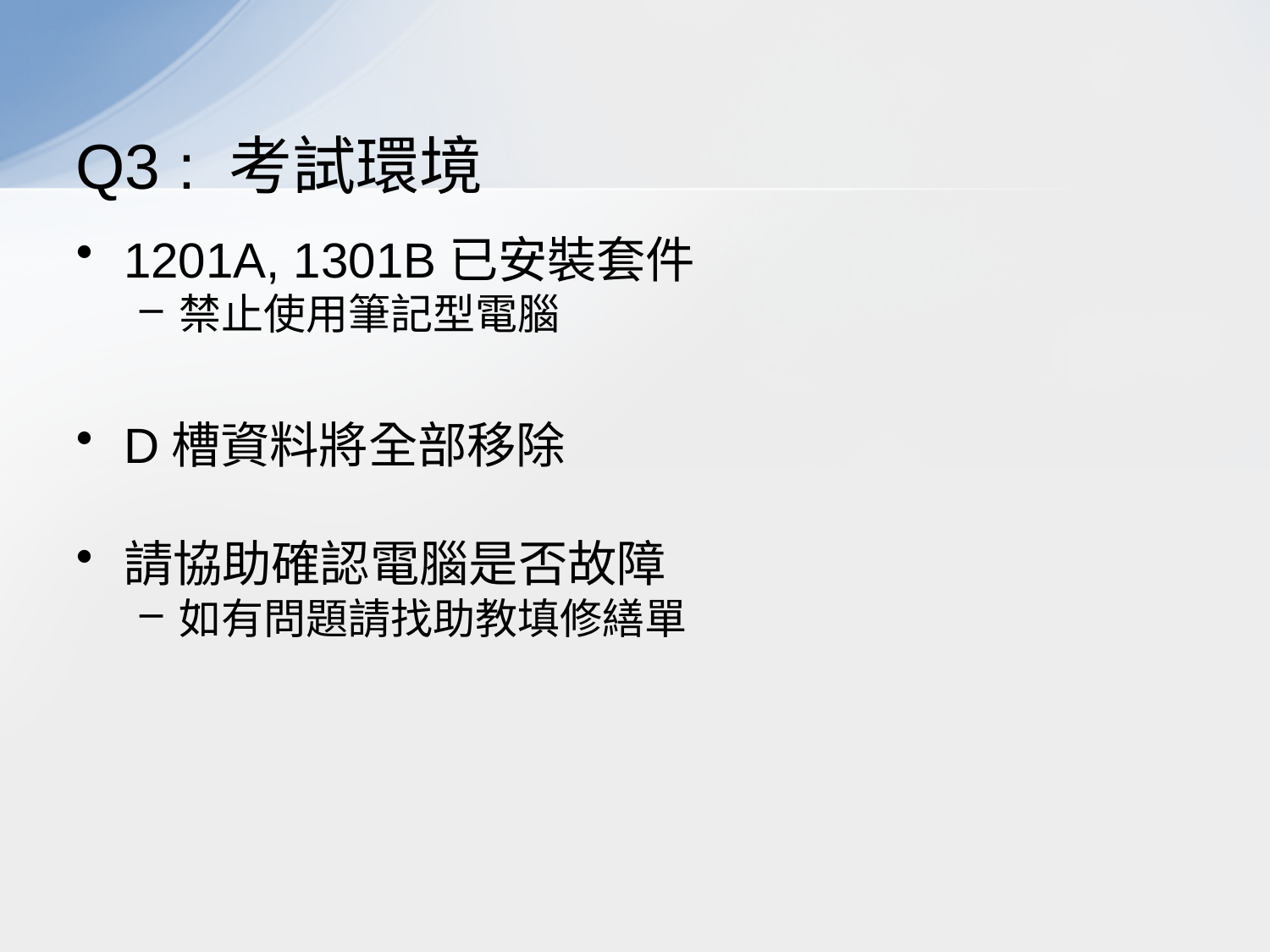

# Q3 : 考試環境
1201A, 1301B已安裝套件
禁止使用筆記型電腦

D槽資料將全部移除

請協助確認電腦是否故障
如有問題請找助教填修繕單